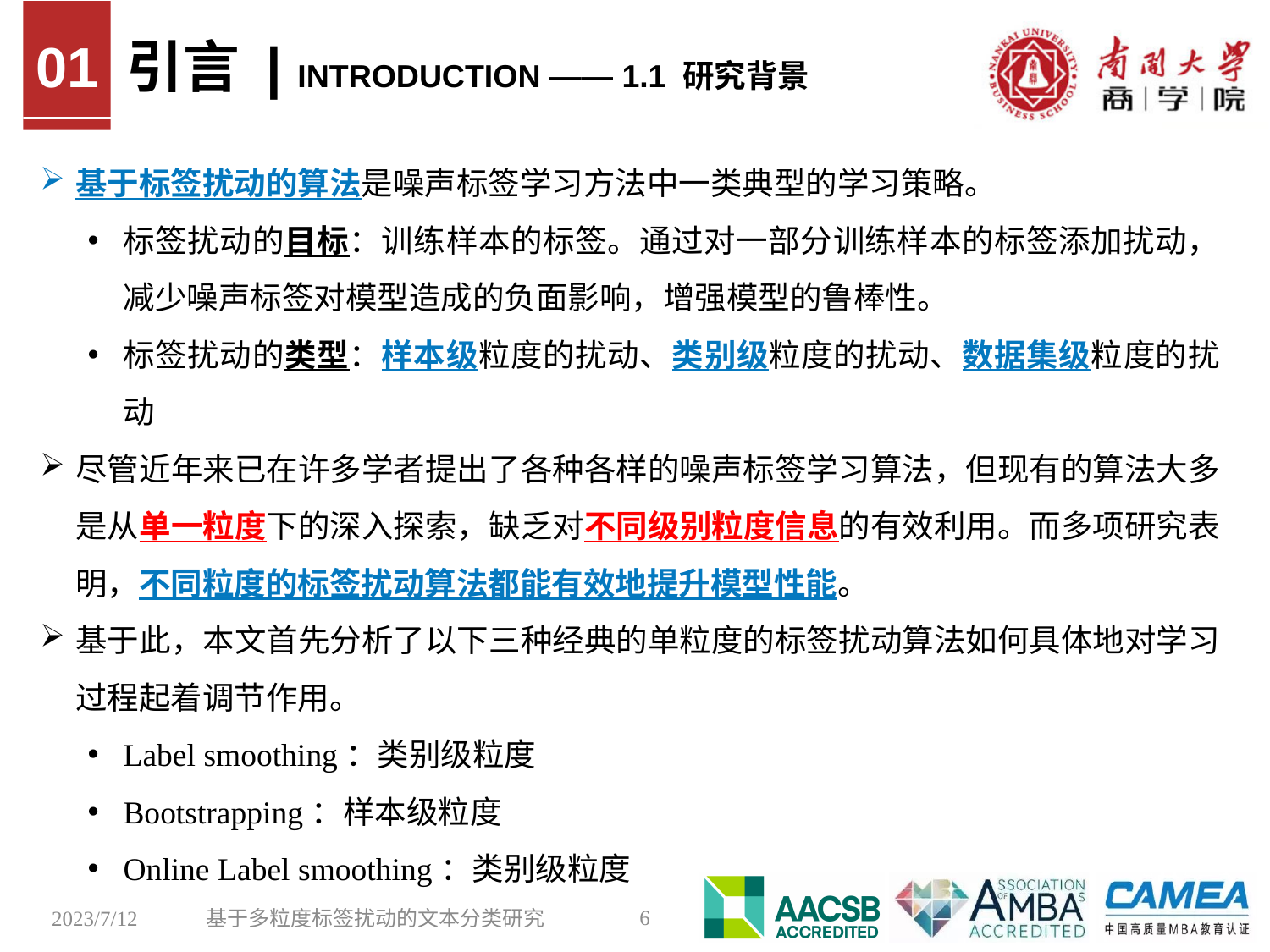

引言 | INTRODUCTION —— 1.1 研究背景
01
基于标签扰动的算法是噪声标签学习方法中一类典型的学习策略。
标签扰动的目标：训练样本的标签。通过对一部分训练样本的标签添加扰动，减少噪声标签对模型造成的负面影响，增强模型的鲁棒性。
标签扰动的类型：样本级粒度的扰动、类别级粒度的扰动、数据集级粒度的扰动
尽管近年来已在许多学者提出了各种各样的噪声标签学习算法，但现有的算法大多是从单一粒度下的深入探索，缺乏对不同级别粒度信息的有效利用。而多项研究表明，不同粒度的标签扰动算法都能有效地提升模型性能。
基于此，本文首先分析了以下三种经典的单粒度的标签扰动算法如何具体地对学习过程起着调节作用。
Label smoothing：类别级粒度
Bootstrapping：样本级粒度
Online Label smoothing：类别级粒度
6
2023/7/12
基于多粒度标签扰动的文本分类研究